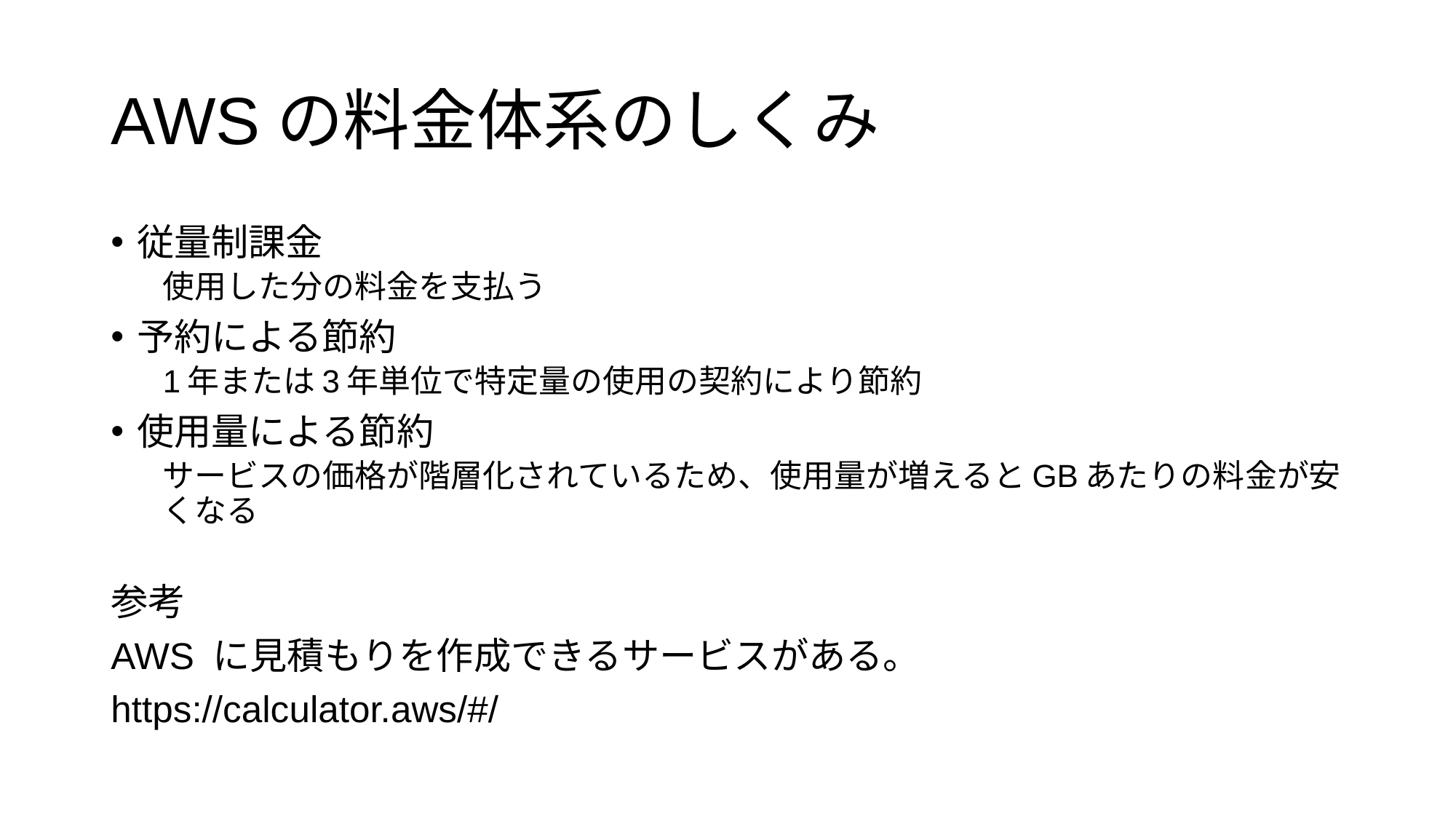

# AWSの料金体系のしくみ
従量制課金
使用した分の料金を支払う
予約による節約
1年または3年単位で特定量の使用の契約により節約
使用量による節約
サービスの価格が階層化されているため、使用量が増えるとGBあたりの料金が安くなる

参考
AWS に見積もりを作成できるサービスがある。
https://calculator.aws/#/